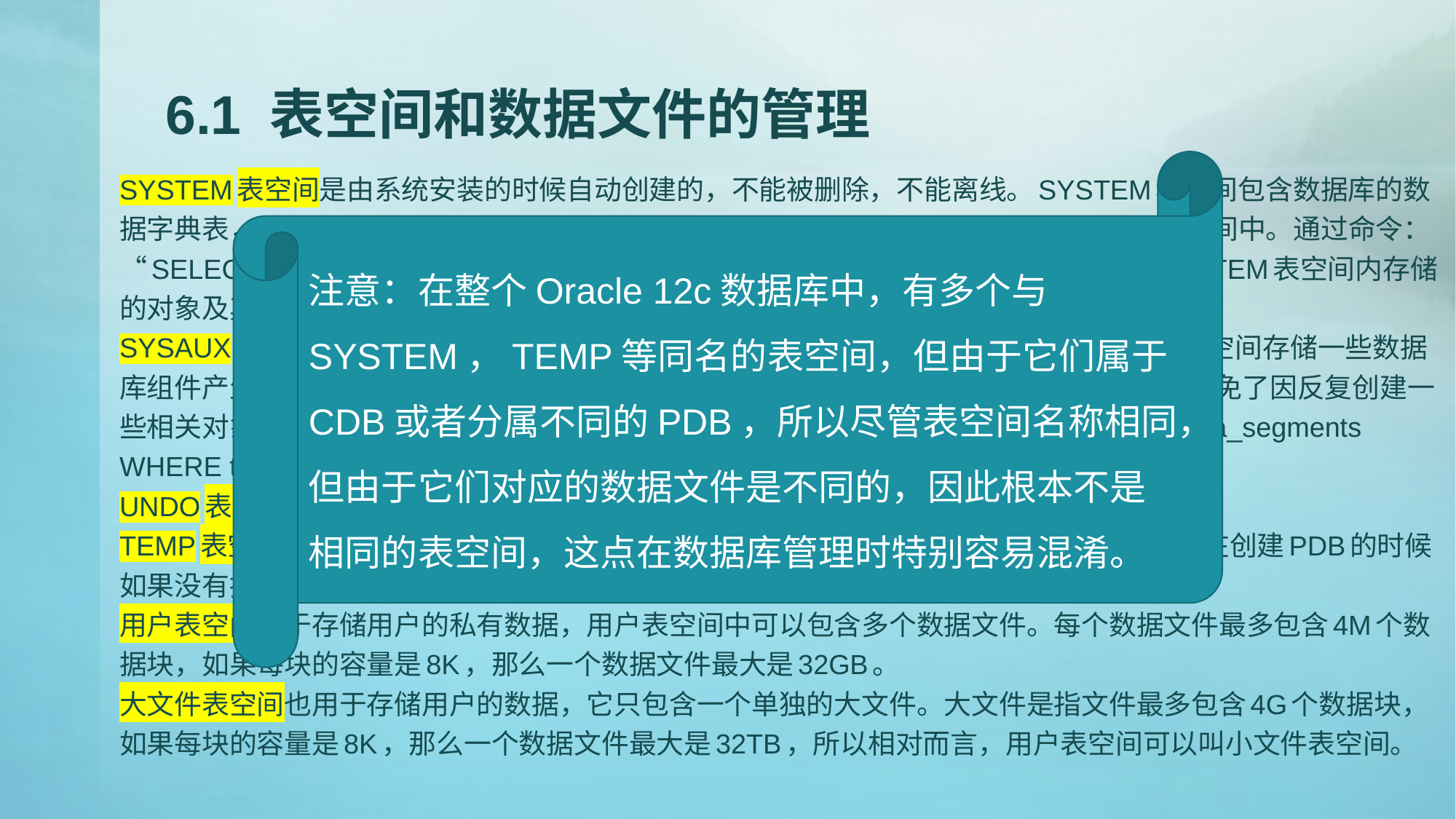

# 6.1 表空间和数据文件的管理
注意：在整个Oracle 12c数据库中，有多个与SYSTEM，TEMP等同名的表空间，但由于它们属于CDB或者分属不同的PDB，所以尽管表空间名称相同，但由于它们对应的数据文件是不同的，因此根本不是相同的表空间，这点在数据库管理时特别容易混淆。
SYSTEM表空间是由系统安装的时候自动创建的，不能被删除，不能离线。SYSTEM表空间包含数据库的数据字典表，一些程序单元对象(如存储过程、函数、包和触发器等)也保存在SYSTEM表空间中。通过命令：“SELECT * FROM dba_segments WHERE tablespace_name='SYSTEM'”可以查询SYSTEM表空间内存储的对象及其拥有者。
SYSAUX表空间也是在系统安装的时候自动创建的，不能被删除，不能离线。SYSAUX表空间存储一些数据库组件产生的对象，不存储在SYSTEM表空间中，目的是减轻SYSTEM表空间的负荷，避免了因反复创建一些相关对象及组件引起的SYSTEM表空间碎片的问题。通过命令：“SELECT * FROM dba_segments WHERE tablespace_name='SYSAUX'”可以查询SYSAUX表空间存储的对象及其拥有者。
UNDO表空间用于事务的回滚和撤消。
TEMP表空间用于存储数据库的临时表。PDB可以有自己的TEMP表空间，也可以不用，在创建PDB的时候如果没有指定TEMP表空间，那么就会公用CDB的TEMP表空间。
用户表空间用于存储用户的私有数据，用户表空间中可以包含多个数据文件。每个数据文件最多包含4M个数据块，如果每块的容量是8K，那么一个数据文件最大是32GB。
大文件表空间也用于存储用户的数据，它只包含一个单独的大文件。大文件是指文件最多包含4G个数据块，如果每块的容量是8K，那么一个数据文件最大是32TB，所以相对而言，用户表空间可以叫小文件表空间。